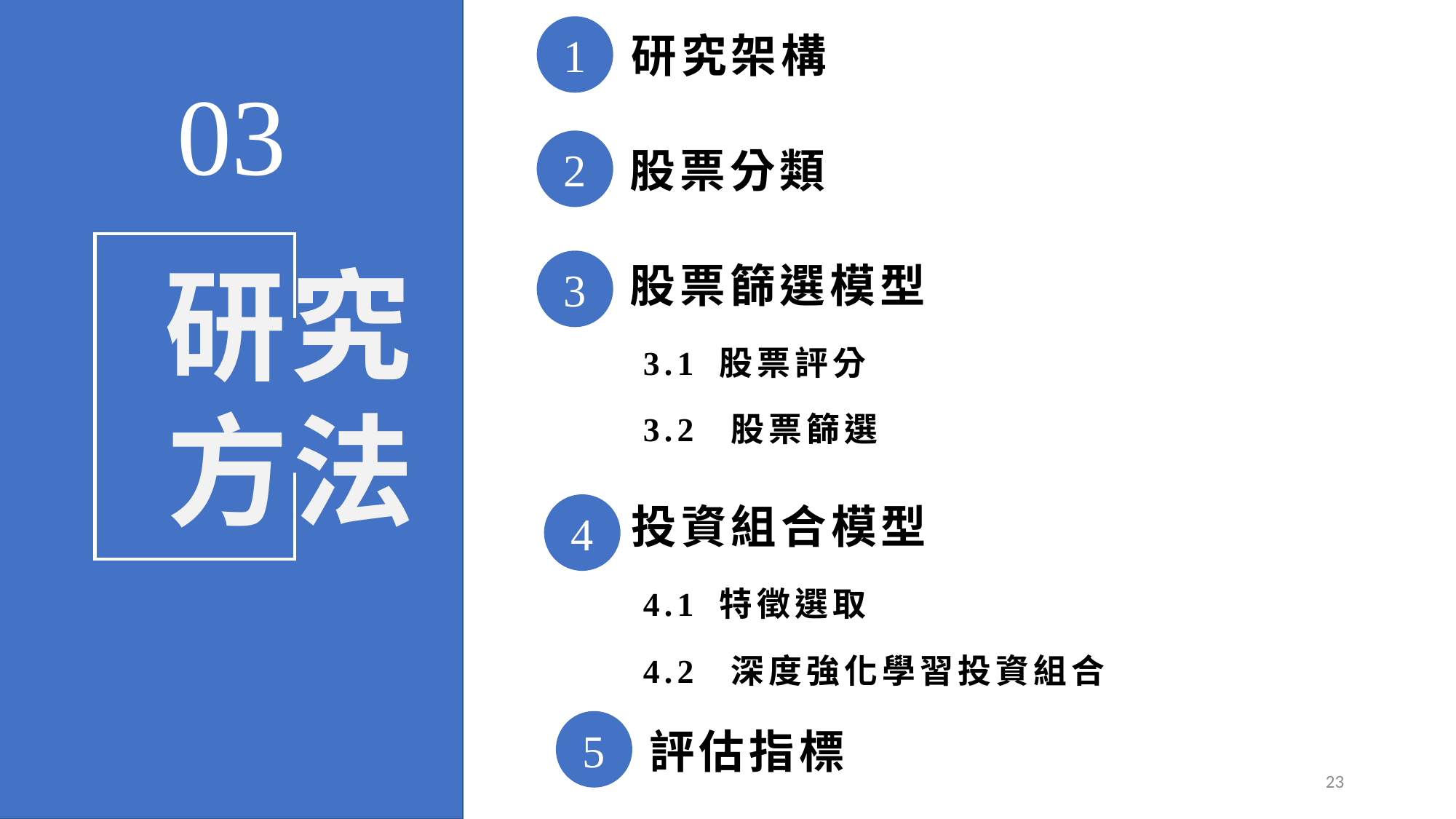

1
研究架構
03
2
股票分類

3
股票篩選模型
研究方法
3.1 股票評分
3.2 股票篩選
4
投資組合模型
4.1 特徵選取
4.2 深度強化學習投資組合
5
評估指標
23